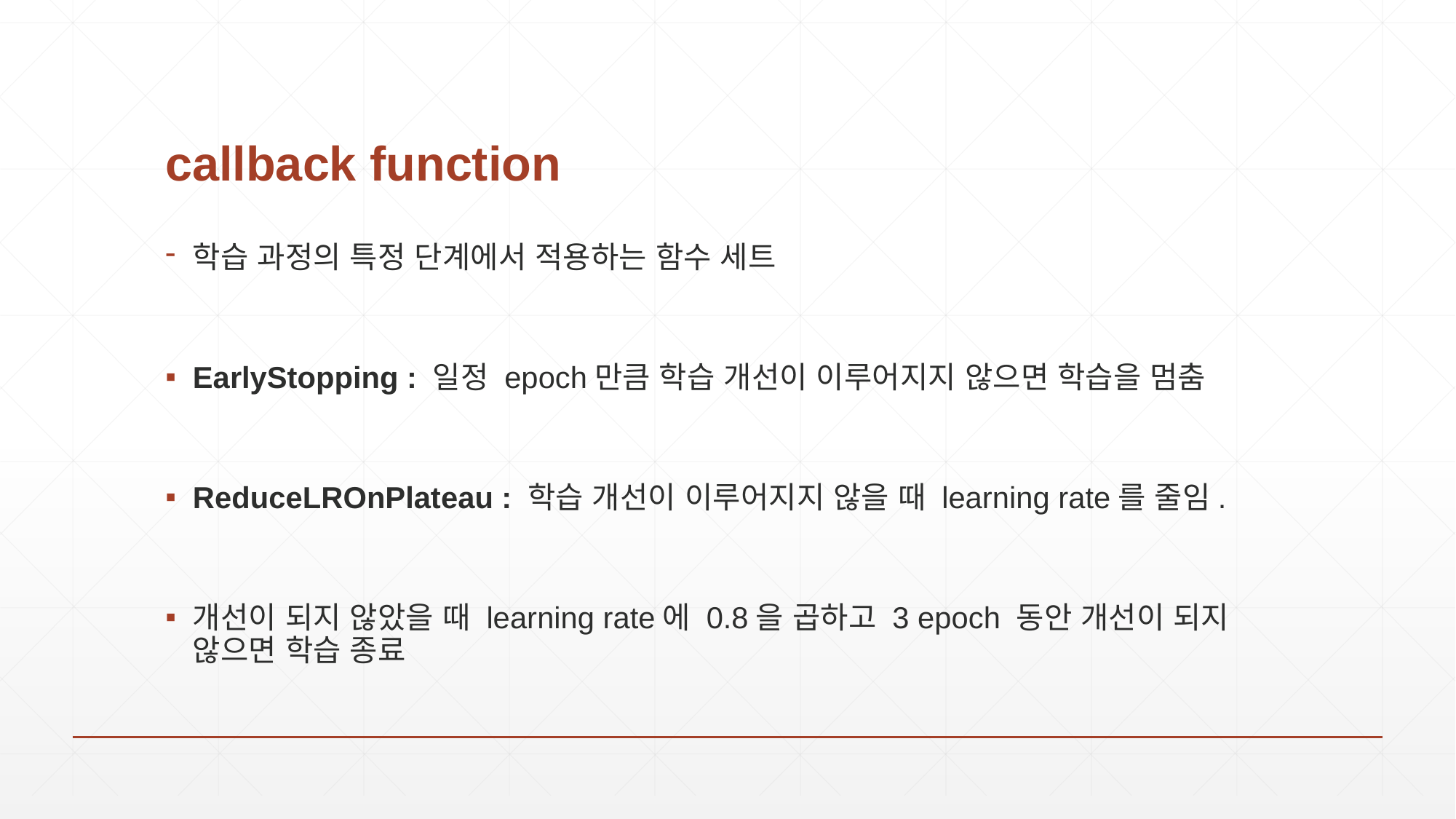

# callback function
학습 과정의 특정 단계에서 적용하는 함수 세트

EarlyStopping : 일정 epoch만큼 학습 개선이 이루어지지 않으면 학습을 멈춤

ReduceLROnPlateau : 학습 개선이 이루어지지 않을 때 learning rate를 줄임.

개선이 되지 않았을 때 learning rate에 0.8을 곱하고 3 epoch 동안 개선이 되지 않으면 학습 종료